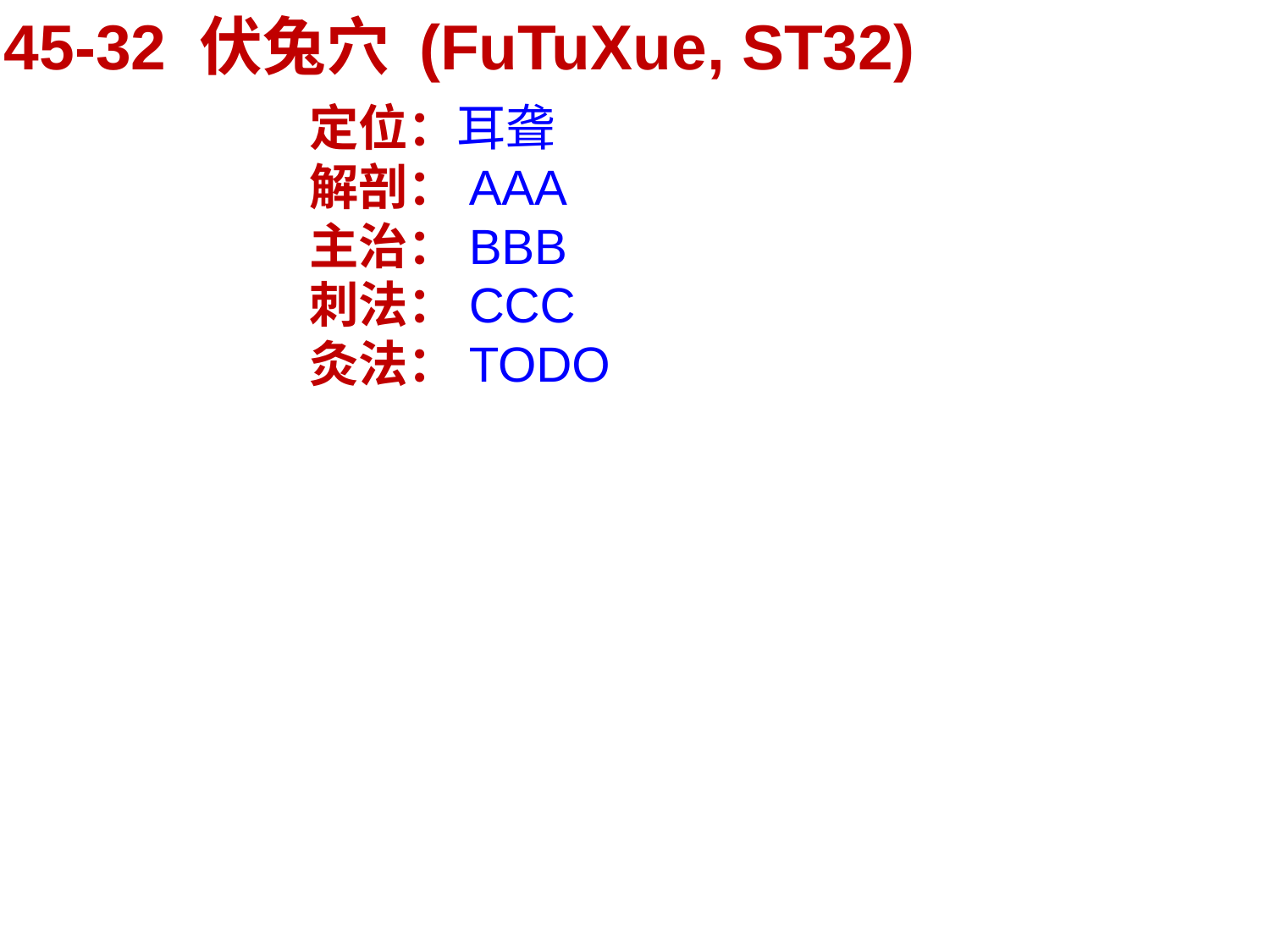

45-32 伏兔穴 (FuTuXue, ST32)
定位：耳聋
解剖：AAA
主治：BBB
刺法：CCC
灸法：TODO